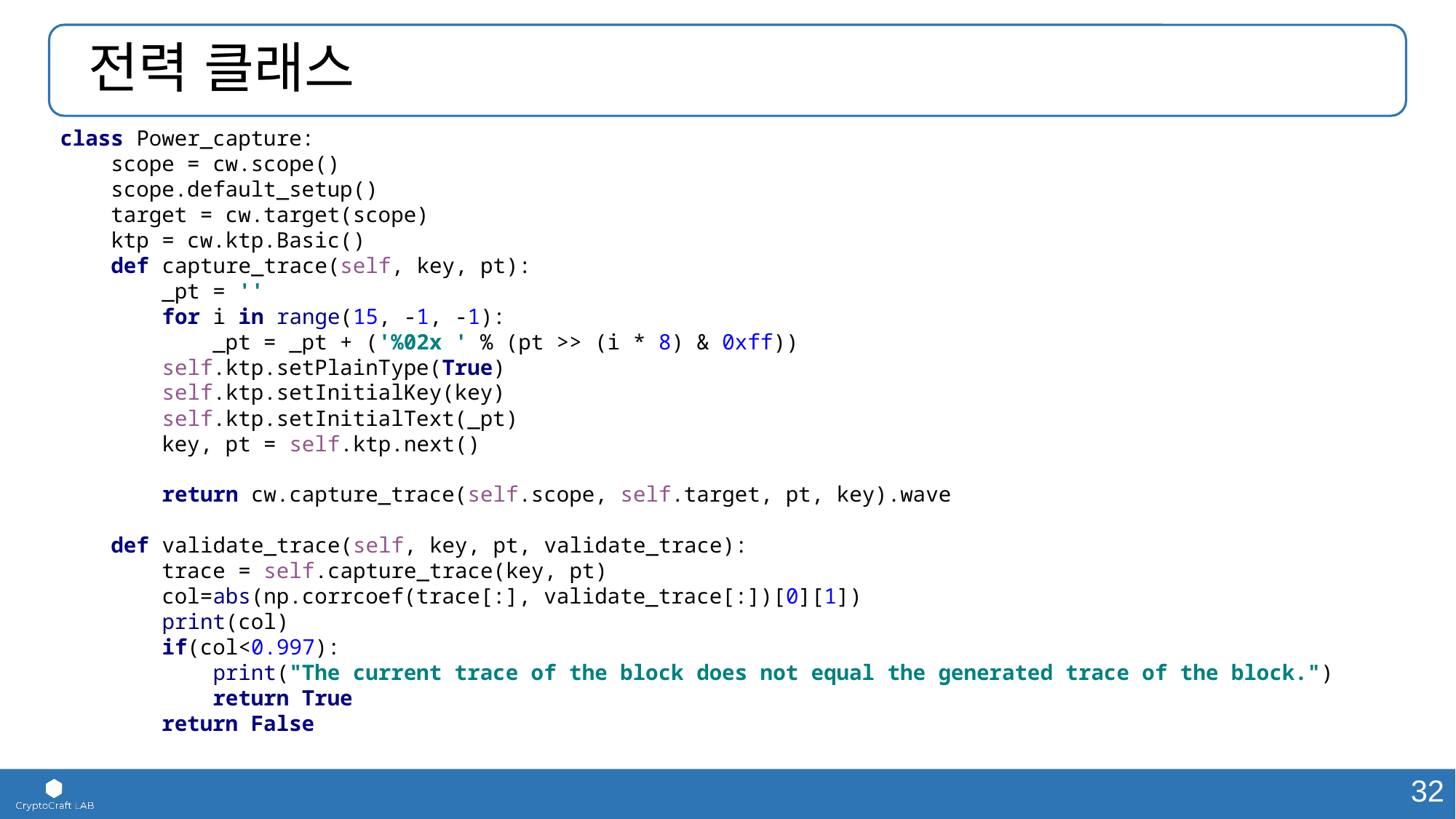

# 전력 클래스
class Power_capture:
    scope = cw.scope()
    scope.default_setup()
    target = cw.target(scope)
    ktp = cw.ktp.Basic()
    def capture_trace(self, key, pt):
        _pt = ''
        for i in range(15, -1, -1):
            _pt = _pt + ('%02x ' % (pt >> (i * 8) & 0xff))
        self.ktp.setPlainType(True)
        self.ktp.setInitialKey(key)
        self.ktp.setInitialText(_pt)
        key, pt = self.ktp.next()
        return cw.capture_trace(self.scope, self.target, pt, key).wave
    def validate_trace(self, key, pt, validate_trace):
        trace = self.capture_trace(key, pt)
        col=abs(np.corrcoef(trace[:], validate_trace[:])[0][1])
        print(col)
        if(col<0.997):
            print("The current trace of the block does not equal the generated trace of the block.")
            return True
        return False